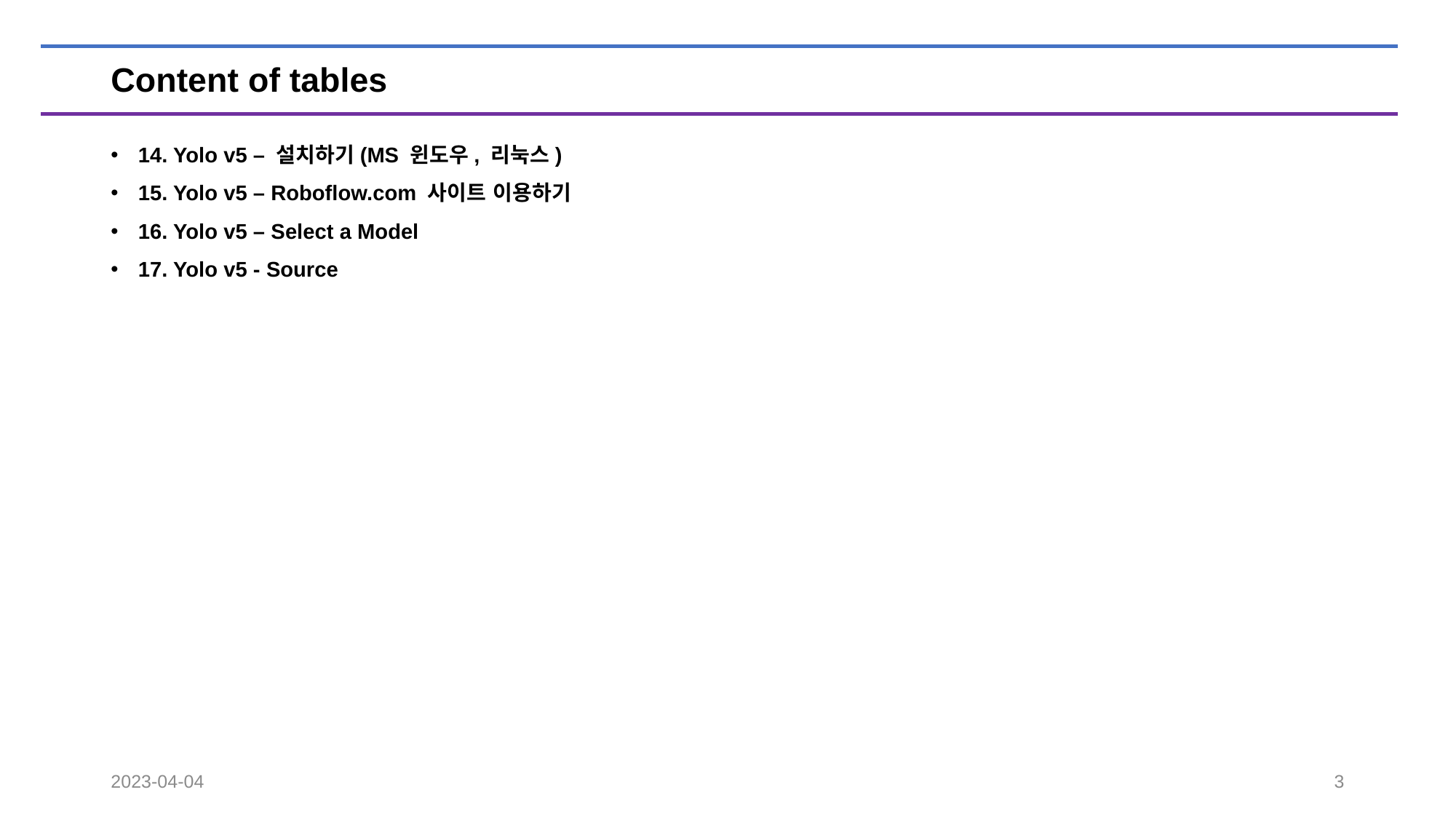

# Content of tables
14. Yolo v5 – 설치하기(MS 윈도우, 리눅스)
15. Yolo v5 – Roboflow.com 사이트 이용하기
16. Yolo v5 – Select a Model
17. Yolo v5 - Source
2023-04-04
3